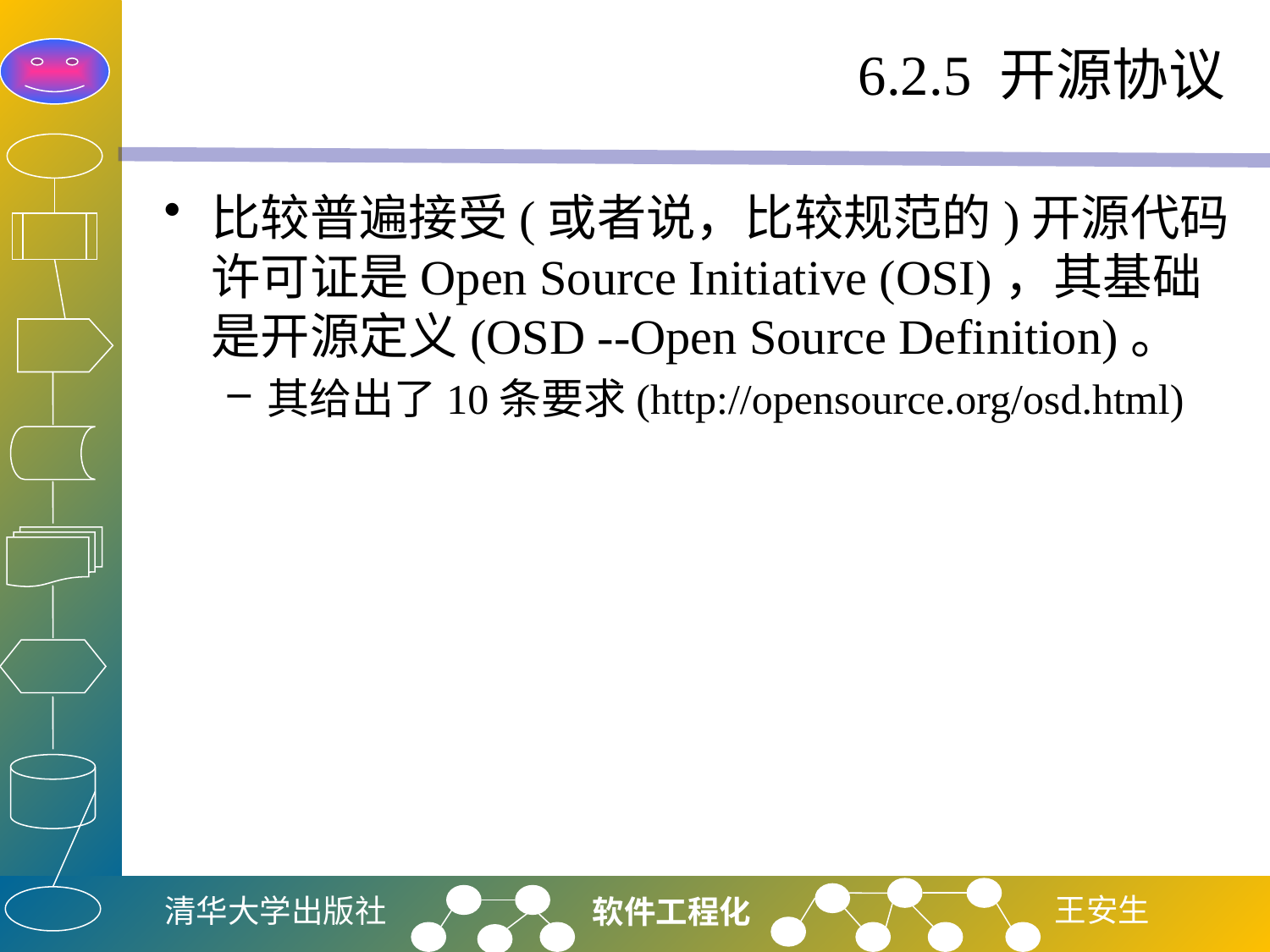

# 6.2.5 开源协议
比较普遍接受(或者说，比较规范的)开源代码许可证是Open Source Initiative (OSI)，其基础是开源定义(OSD --Open Source Definition)。
其给出了10条要求(http://opensource.org/osd.html)